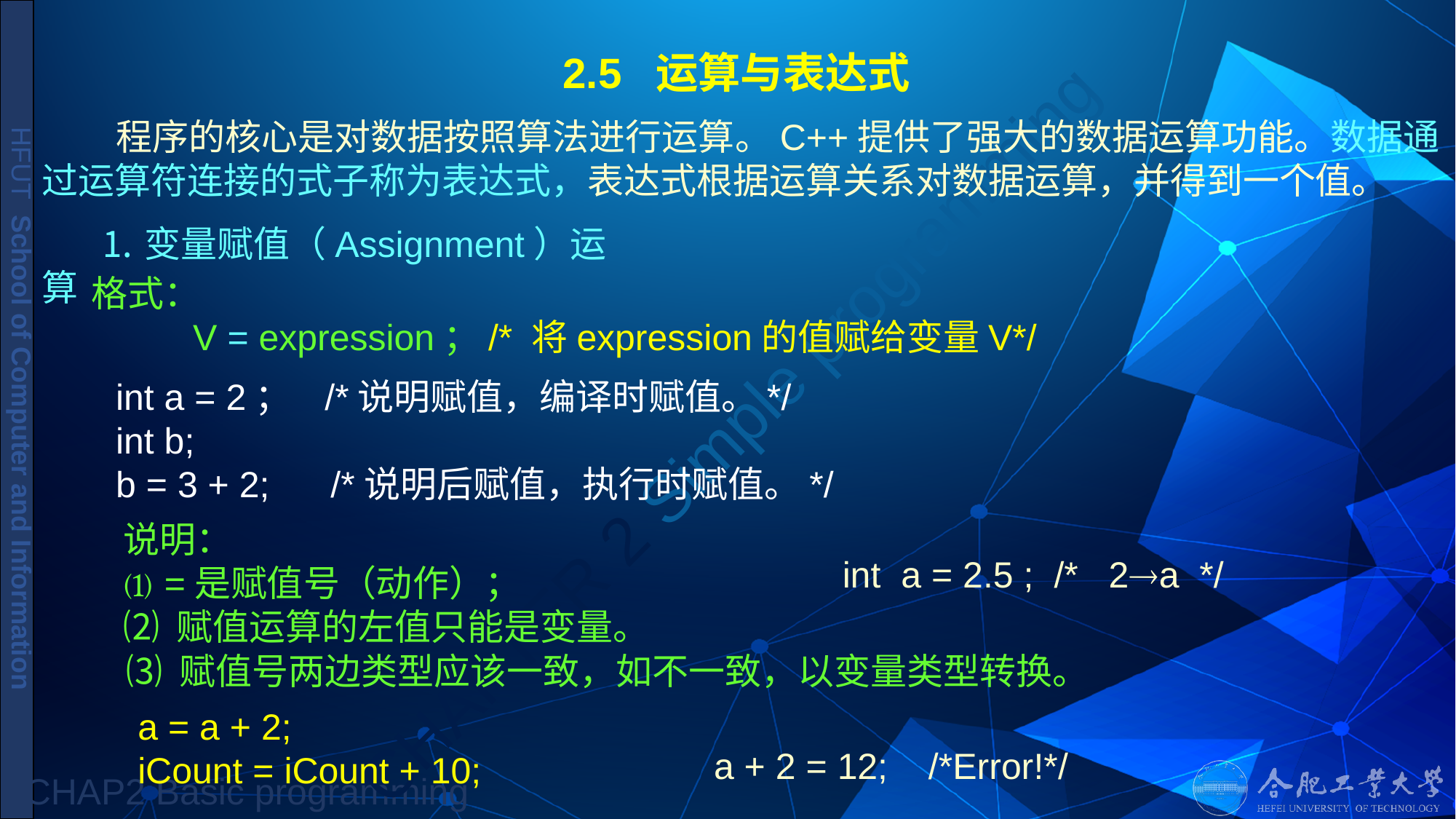

# 2.5  运算与表达式
        程序的核心是对数据按照算法进行运算。C++提供了强大的数据运算功能。数据通过运算符连接的式子称为表达式，表达式根据运算关系对数据运算，并得到一个值。
       ⒈变量赋值（Assignment）运算
格式：
          V = expression；/* 将expression的值赋给变量V*/
int a = 2；   /*说明赋值，编译时赋值。*/
int b;
b = 3 + 2;      /*说明后赋值，执行时赋值。*/
说明：
⑴ =是赋值号（动作）；
⑵ 赋值运算的左值只能是变量。
int  a = 2.5 ;  /*   2→a  */
⑶ 赋值号两边类型应该一致，如不一致，以变量类型转换。
a = a + 2;
iCount = iCount + 10;
a + 2 = 12;    /*Error!*/